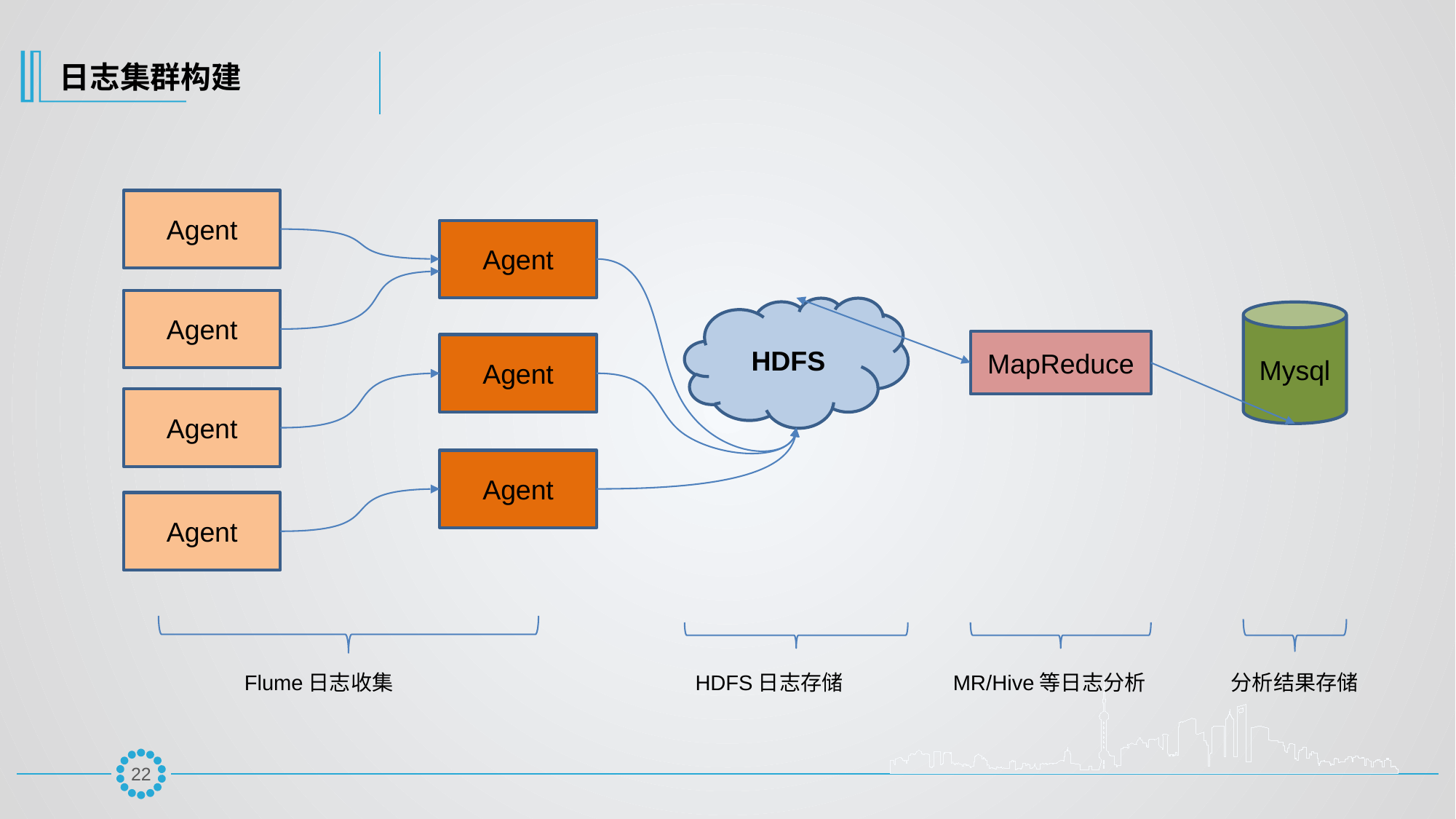

日志集群构建
Agent
Agent
Agent
HDFS
Mysql
MapReduce
Agent
Agent

Agent
Agent

分析结果存储
Flume日志收集
HDFS日志存储
MR/Hive等日志分析
22